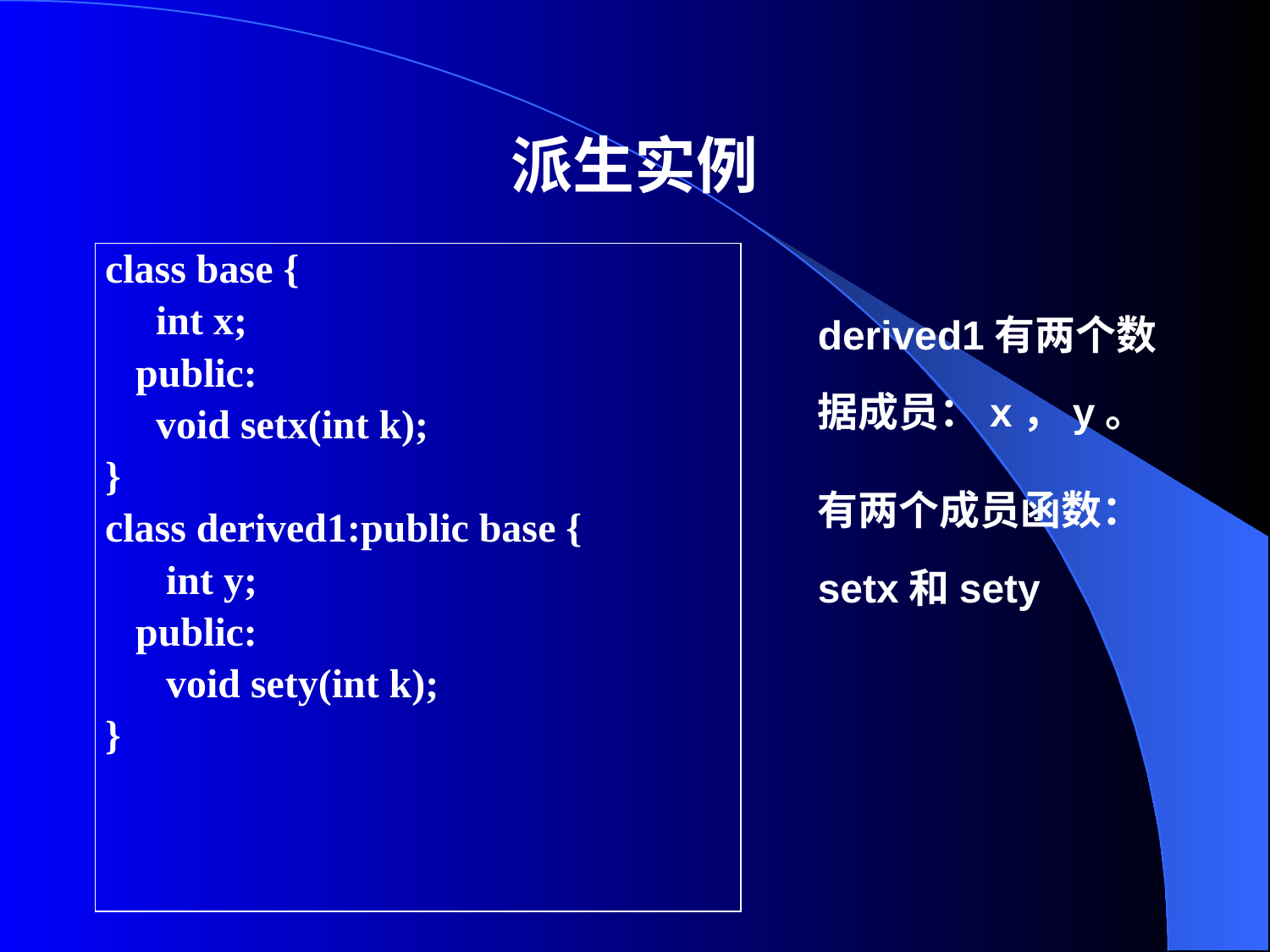

# 派生实例
class base {
     int x;
   public:
     void setx(int k);
}
class derived1:public base {
      int y;
   public:
      void sety(int k);
}
derived1有两个数据成员：x，y。
有两个成员函数：setx和sety